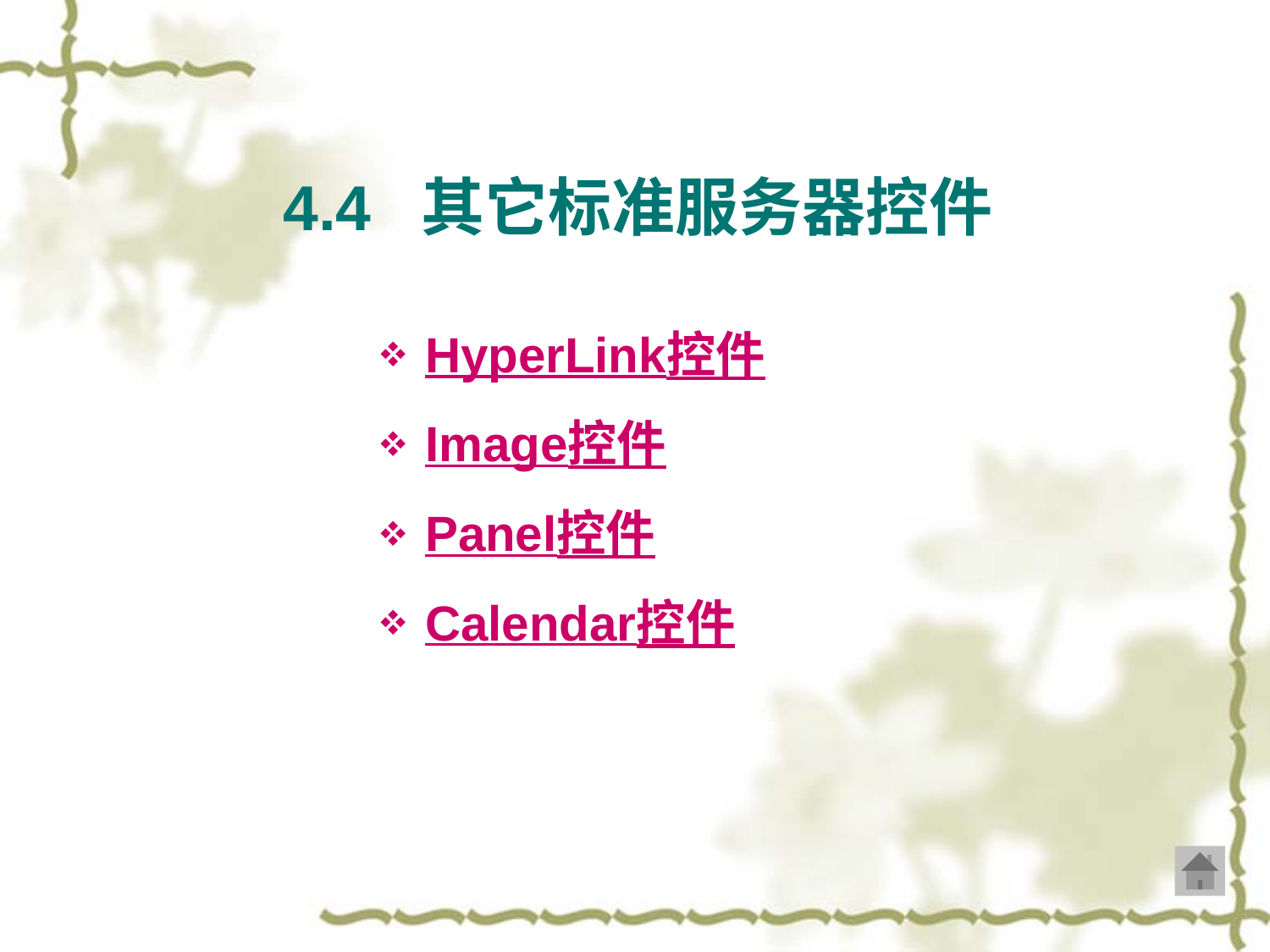

# 4.4  其它标准服务器控件
HyperLink控件
Image控件
Panel控件
Calendar控件